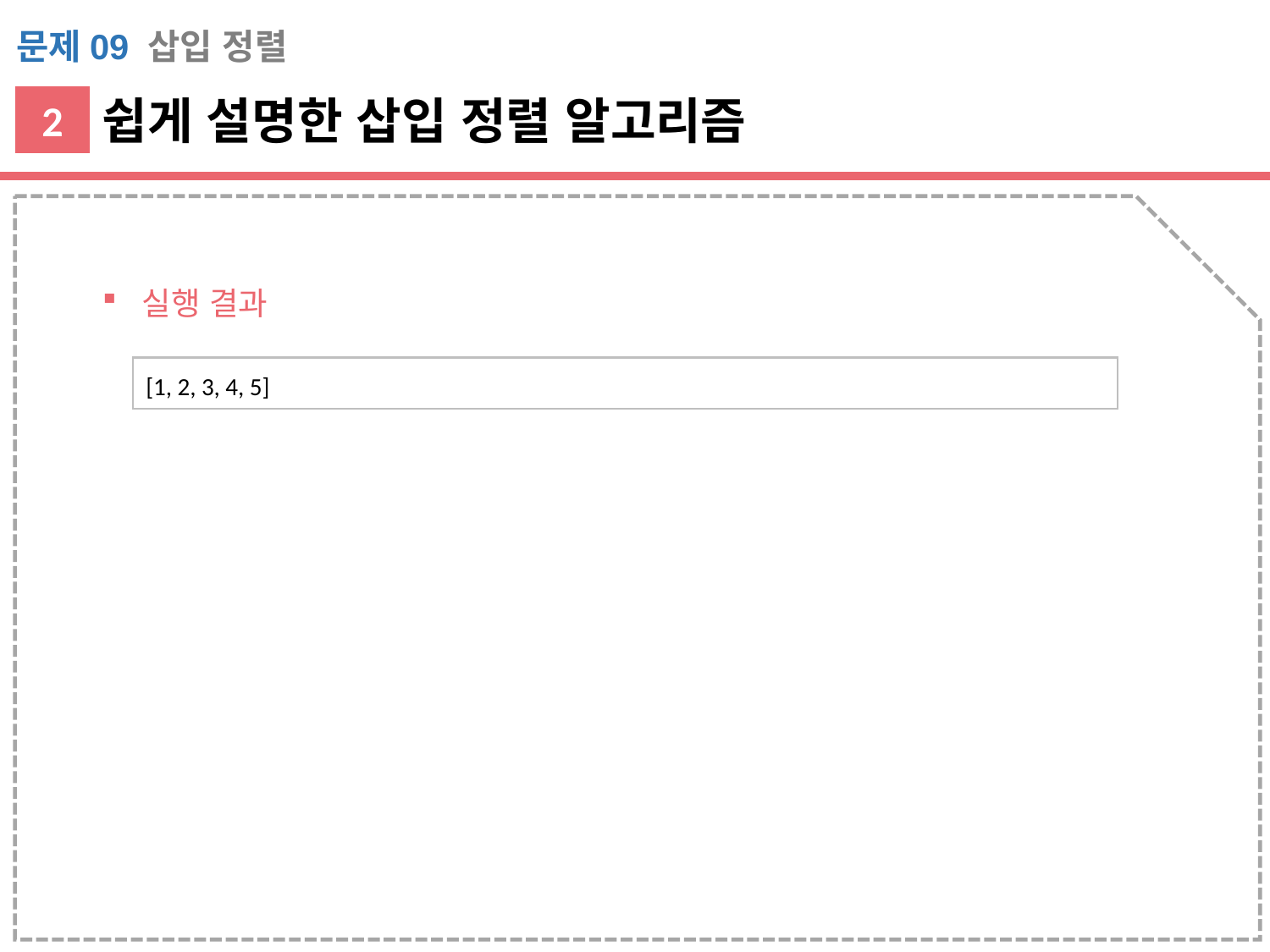

문제09 삽입 정렬
쉽게 설명한 삽입 정렬 알고리즘
2

실행 결과
[1, 2, 3, 4, 5]